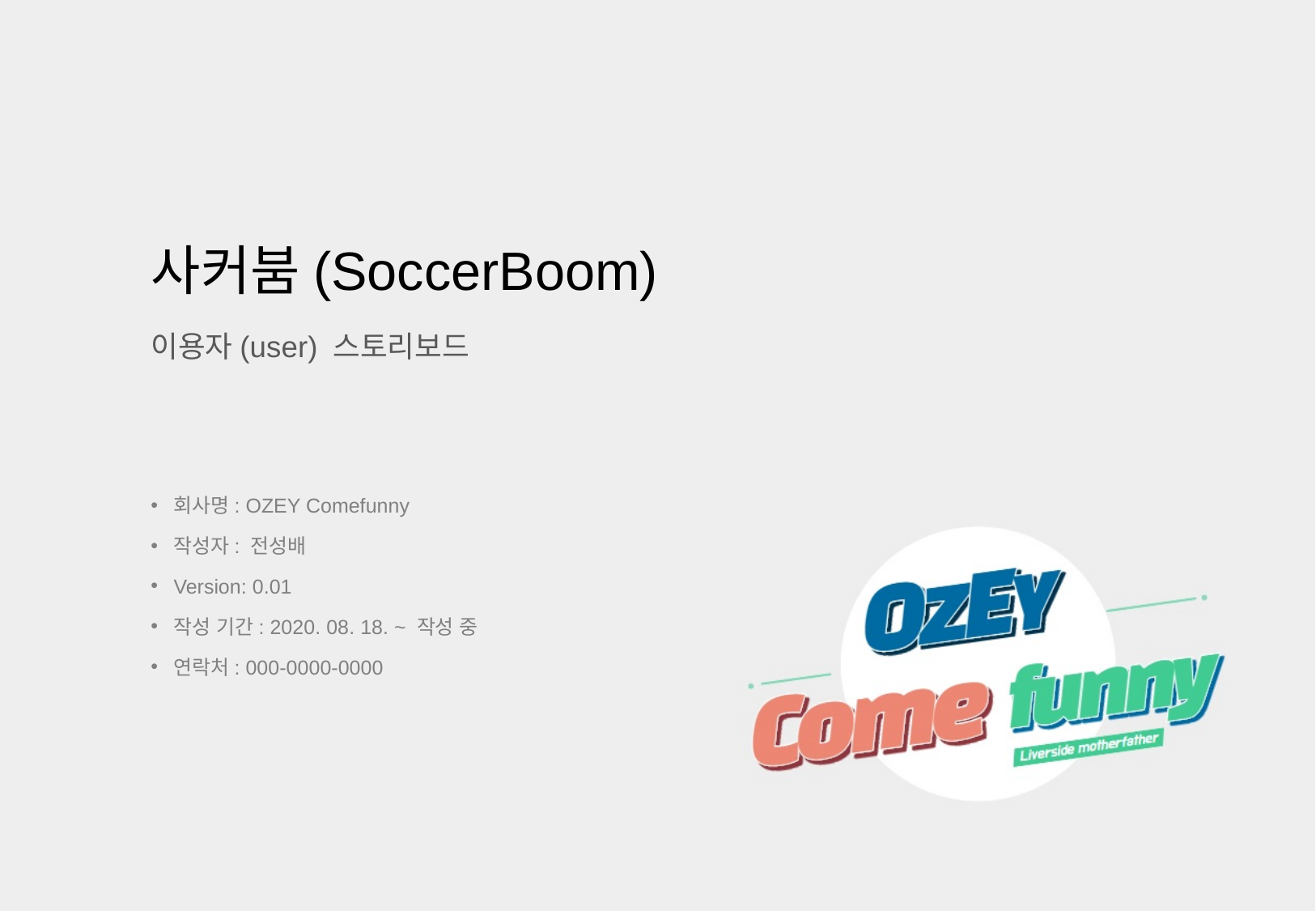

# 사커붐(SoccerBoom)
이용자(user) 스토리보드
회사명: OZEY Comefunny
작성자: 전성배
Version: 0.01
작성 기간: 2020. 08. 18. ~ 작성 중
연락처: 000-0000-0000